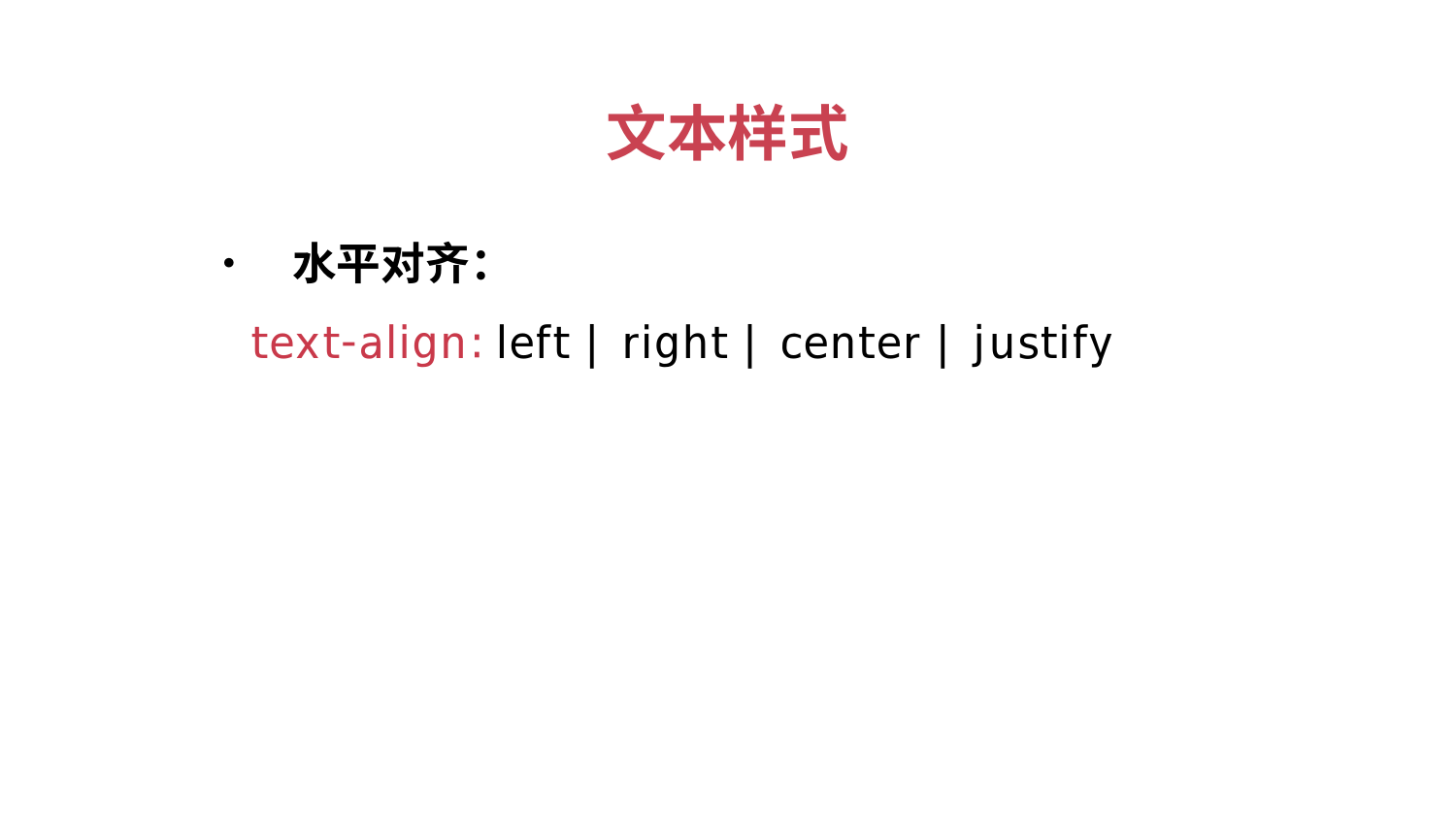

文本样式
•   水平对齐：
text-align: left | right | center | justify